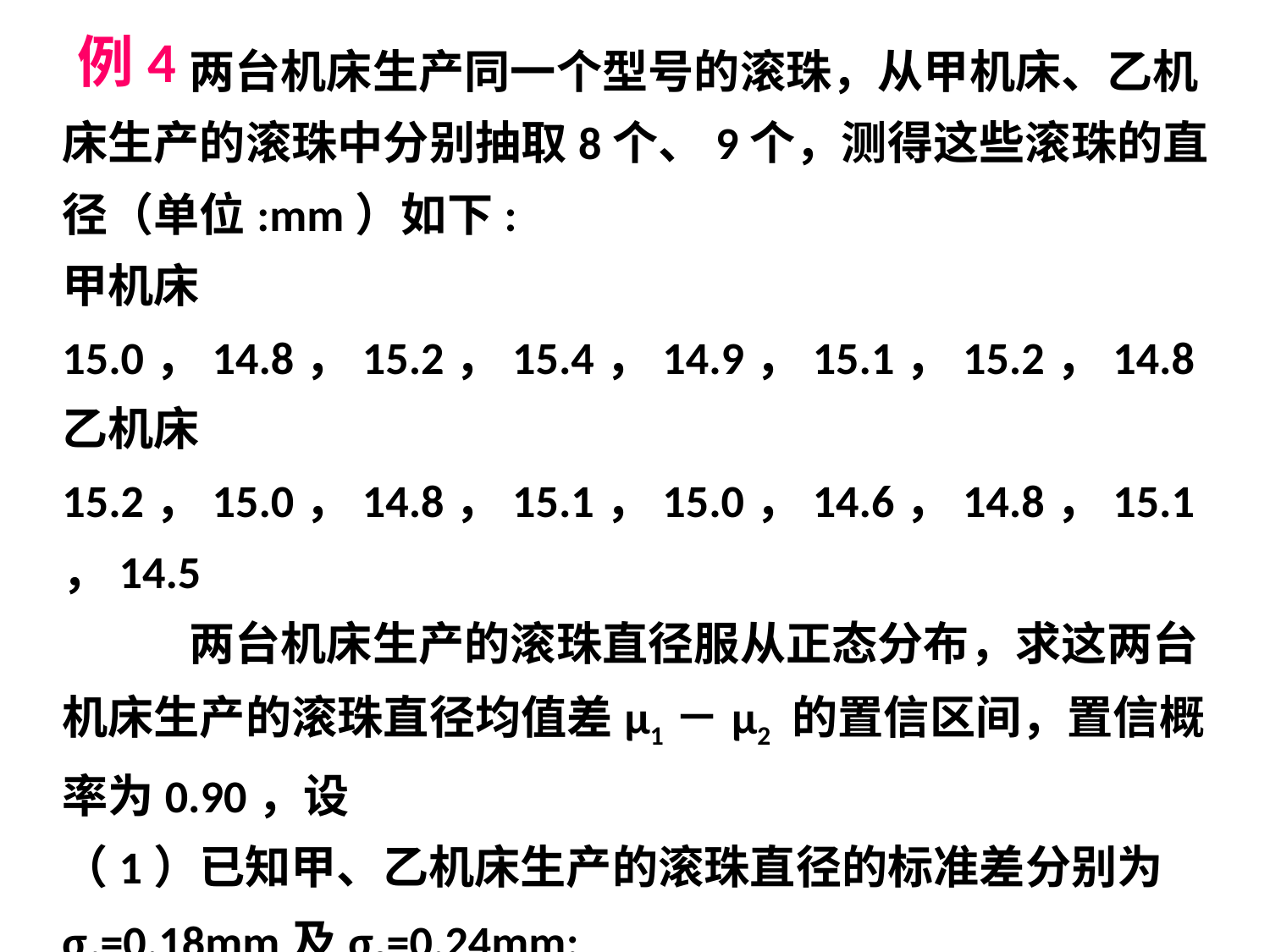

两台机床生产同一个型号的滚珠，从甲机床、乙机床生产的滚珠中分别抽取8个、9个，测得这些滚珠的直径（单位:mm）如下:
甲机床  15.0，14.8，15.2，15.4，14.9，15.1，15.2，14.8
乙机床  15.2，15.0，14.8，15.1，15.0，14.6，14.8，15.1，14.5
	两台机床生产的滚珠直径服从正态分布，求这两台机床生产的滚珠直径均值差μ1－μ2 的置信区间，置信概率为0.90，设
（1）已知甲、乙机床生产的滚珠直径的标准差分别为σ1=0.18mm及σ2=0.24mm;
（2）未知σ1，σ2，已知σ1=σ2 。
例4